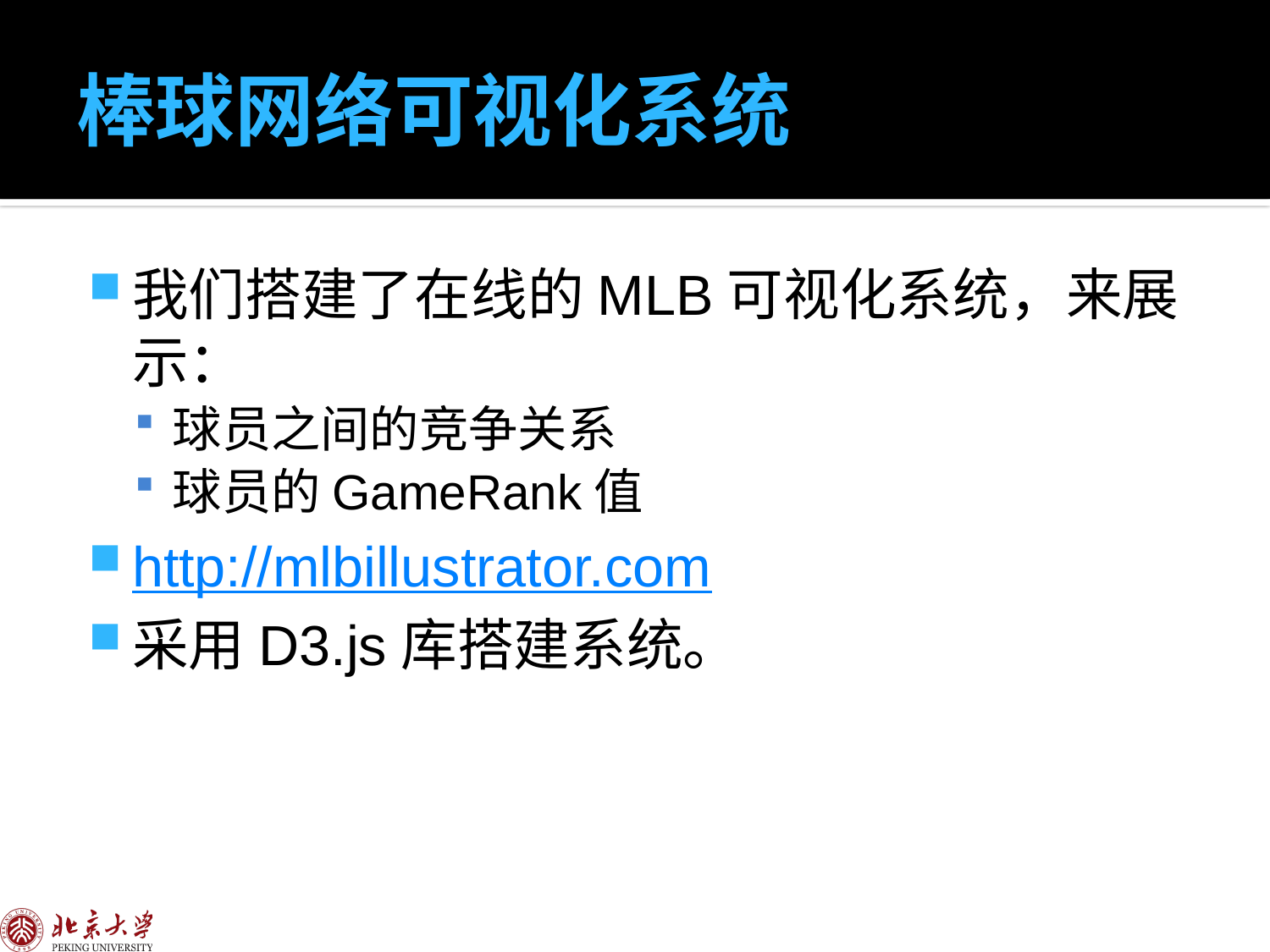

# 棒球网络可视化系统
我们搭建了在线的MLB可视化系统，来展示：
球员之间的竞争关系
球员的GameRank值
http://mlbillustrator.com
采用D3.js库搭建系统。